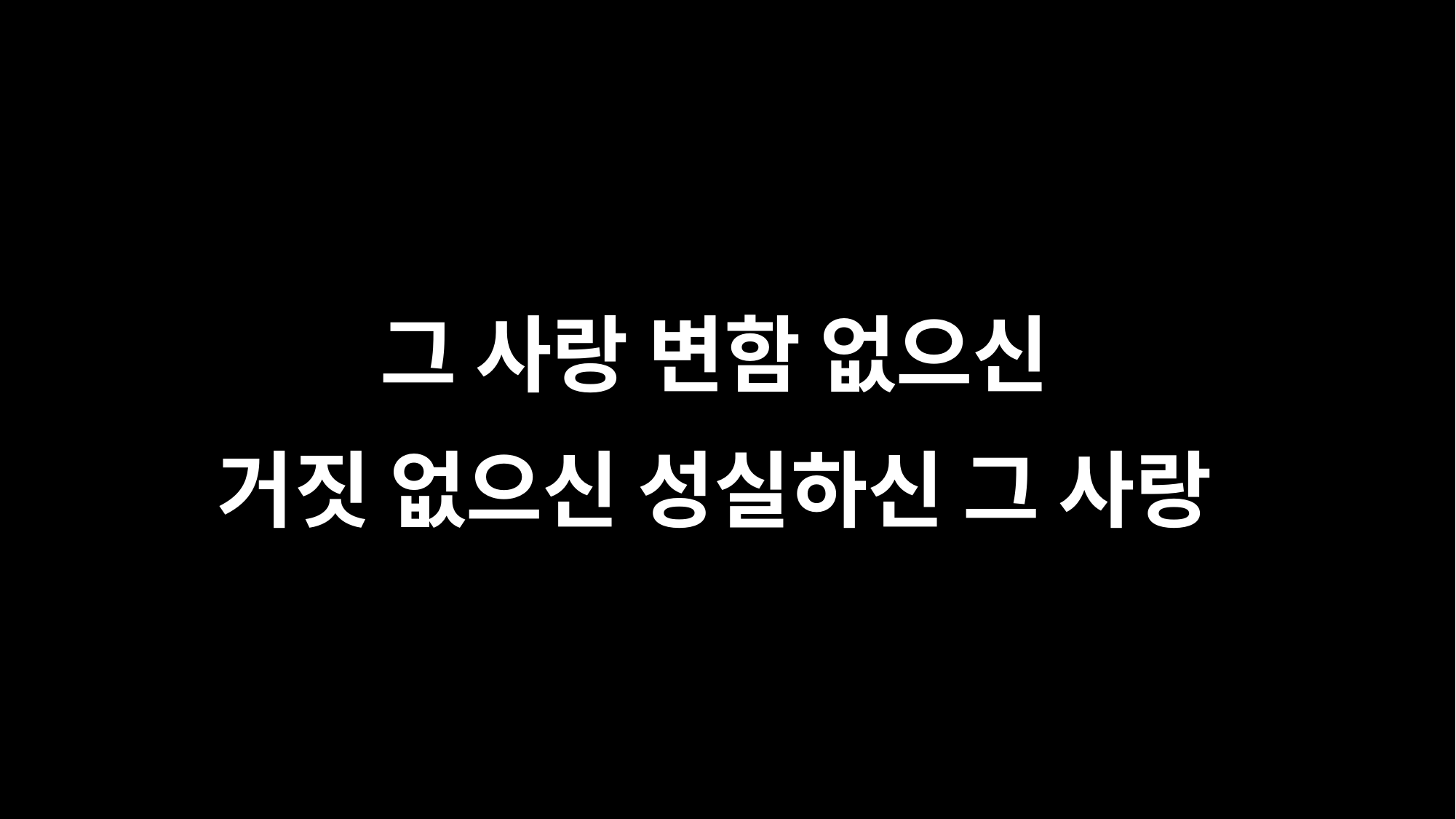

그 사랑 변함 없으신
거짓 없으신 성실하신 그 사랑